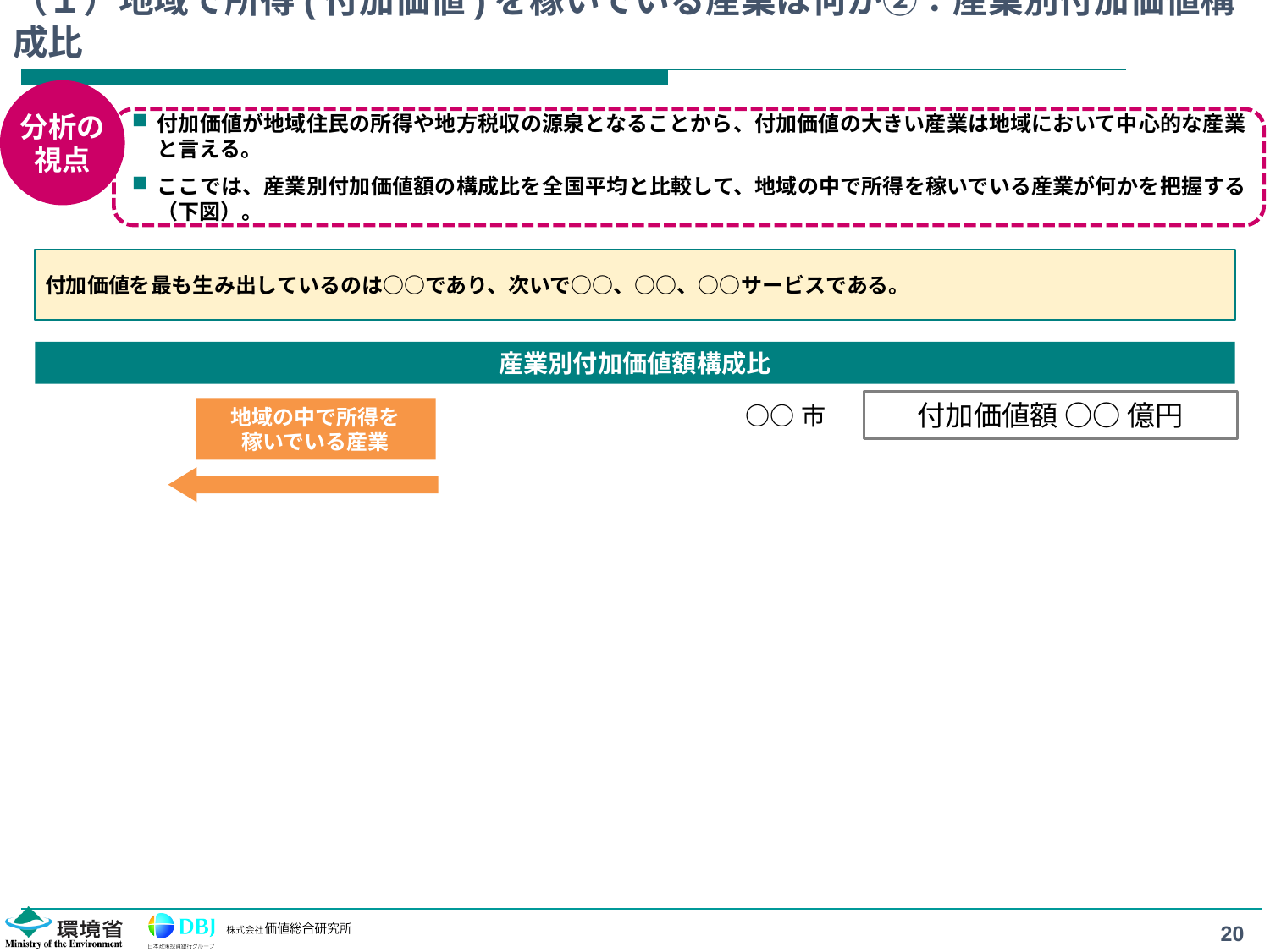

# （１）地域で所得(付加価値)を稼いでいる産業は何か②：産業別付加価値構成比
分析の
視点
付加価値が地域住民の所得や地方税収の源泉となることから、付加価値の大きい産業は地域において中心的な産業と言える。
ここでは、産業別付加価値額の構成比を全国平均と比較して、地域の中で所得を稼いでいる産業が何かを把握する（下図）。
付加価値を最も生み出しているのは○○であり、次いで○○、○○、○○サービスである。
産業別付加価値額構成比
付加価値額 ○○ 億円
○○市
地域の中で所得を
稼いでいる産業

20